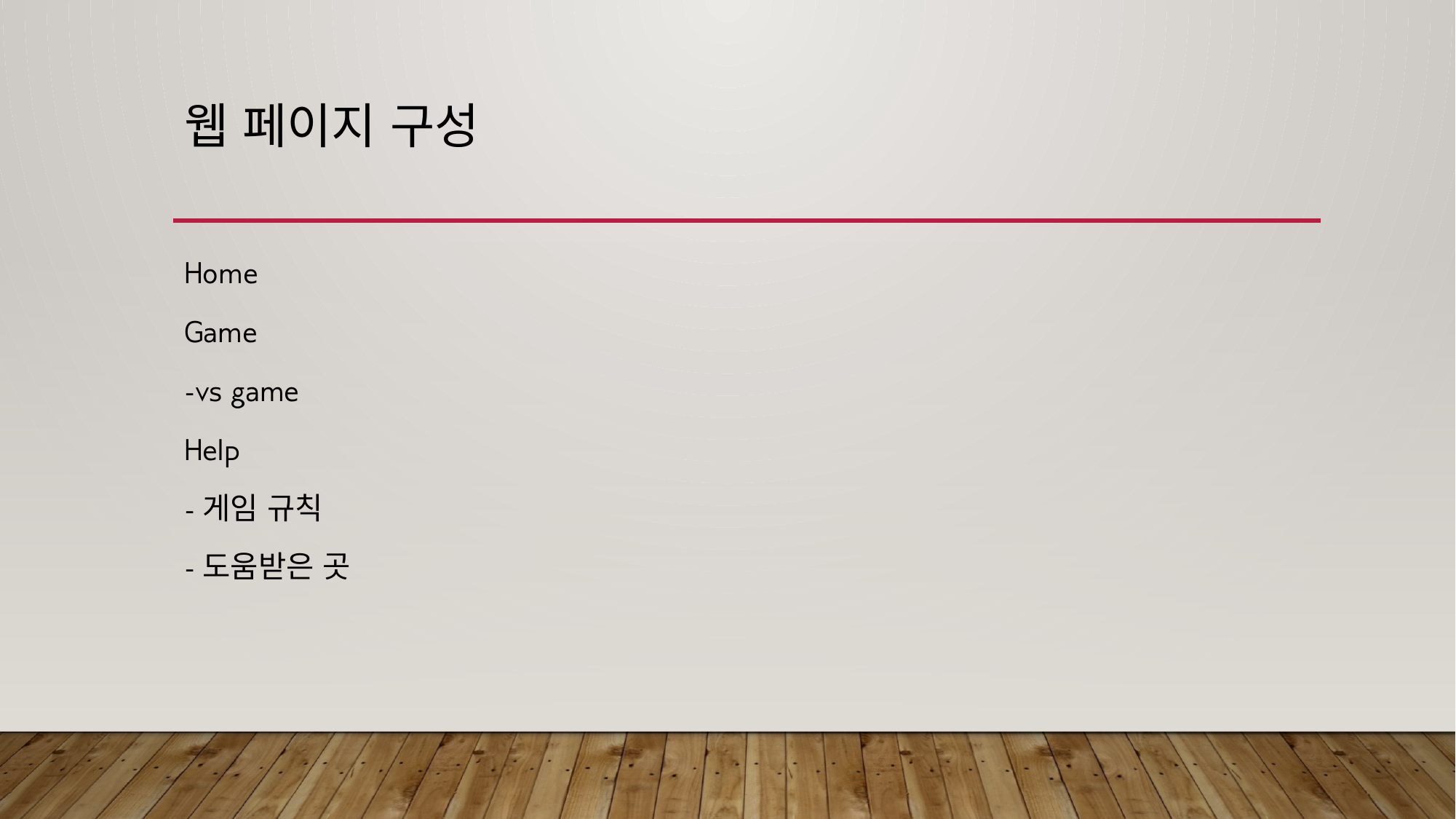

# 웹 페이지 구성
Home
Game
-vs game
Help
-게임 규칙
-도움받은 곳